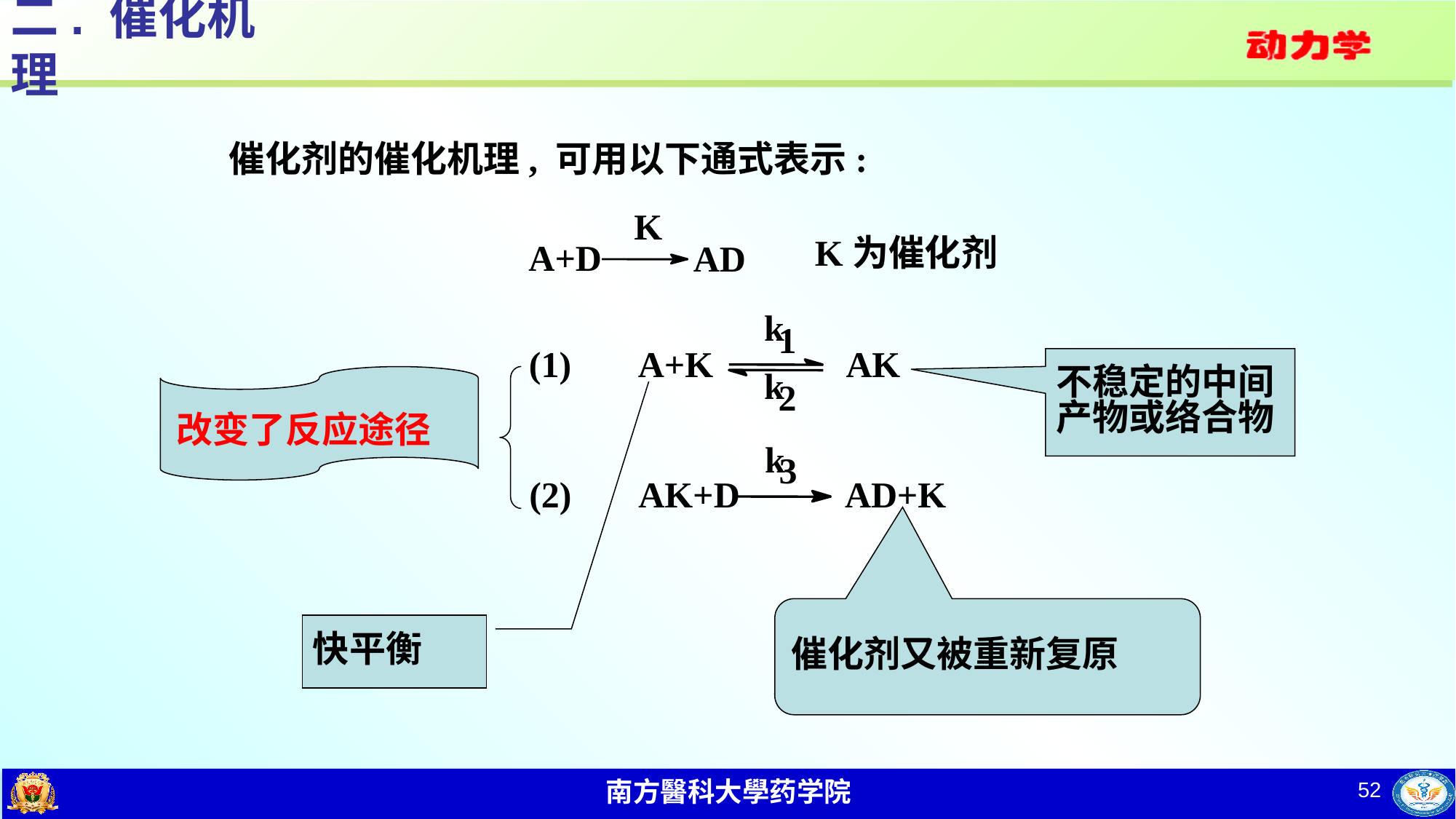

# 二. 催化机理
催化剂的催化机理, 可用以下通式表示:
K

A+D
 AD
K为催化剂
k

1

k
2
(1)	A+K
 AK

k
3

(2)	AK+D
 AD+K
不稳定的中间产物或络合物

改变了反应途径
催化剂又被重新复原
快平衡
52